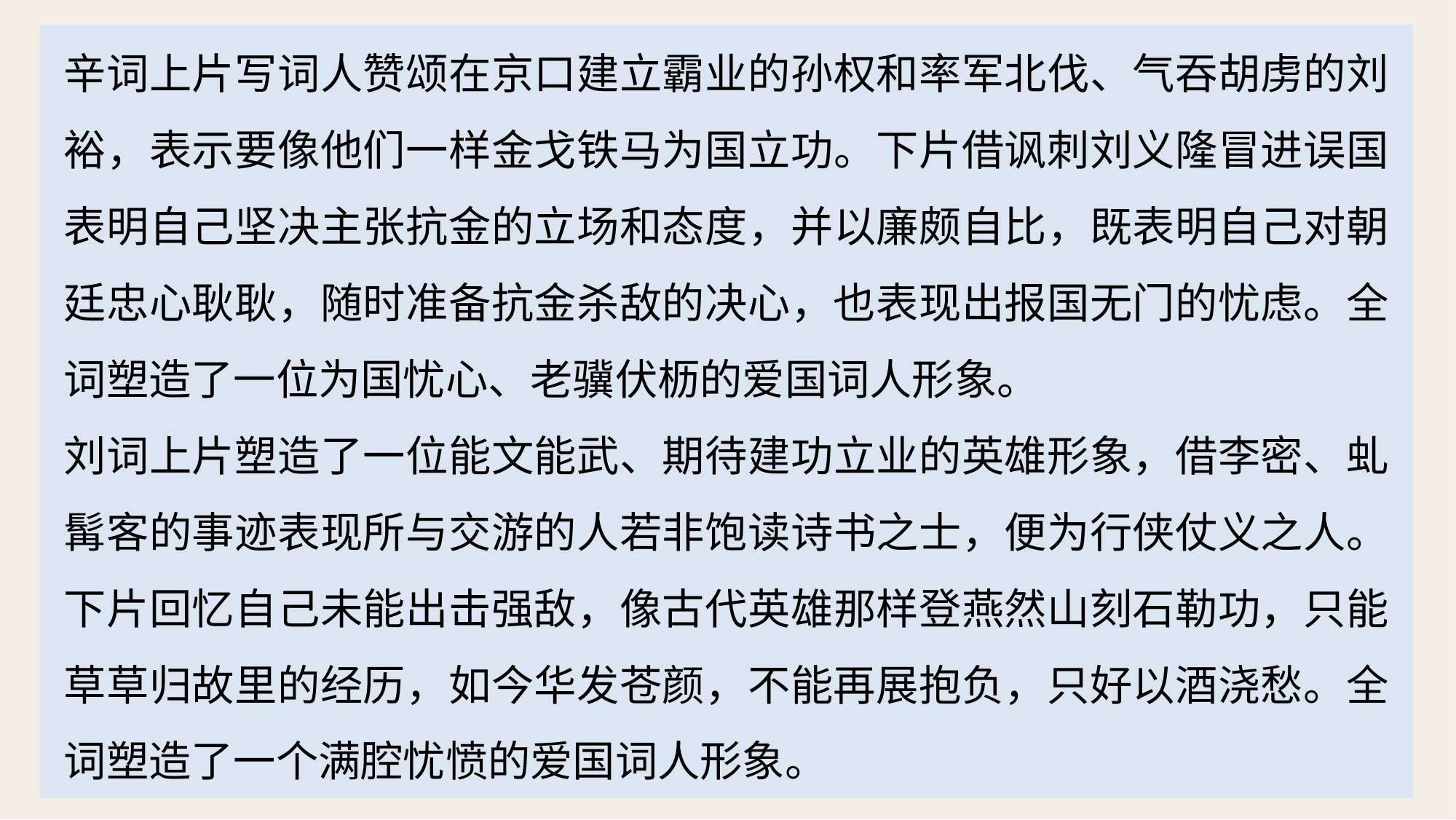

辛词上片写词人赞颂在京口建立霸业的孙权和率军北伐、气吞胡虏的刘裕，表示要像他们一样金戈铁马为国立功。下片借讽刺刘义隆冒进误国表明自己坚决主张抗金的立场和态度，并以廉颇自比，既表明自己对朝廷忠心耿耿，随时准备抗金杀敌的决心，也表现出报国无门的忧虑。全词塑造了一位为国忧心、老骥伏枥的爱国词人形象。
刘词上片塑造了一位能文能武、期待建功立业的英雄形象，借李密、虬髯客的事迹表现所与交游的人若非饱读诗书之士，便为行侠仗义之人。下片回忆自己未能出击强敌，像古代英雄那样登燕然山刻石勒功，只能草草归故里的经历，如今华发苍颜，不能再展抱负，只好以酒浇愁。全词塑造了一个满腔忧愤的爱国词人形象。